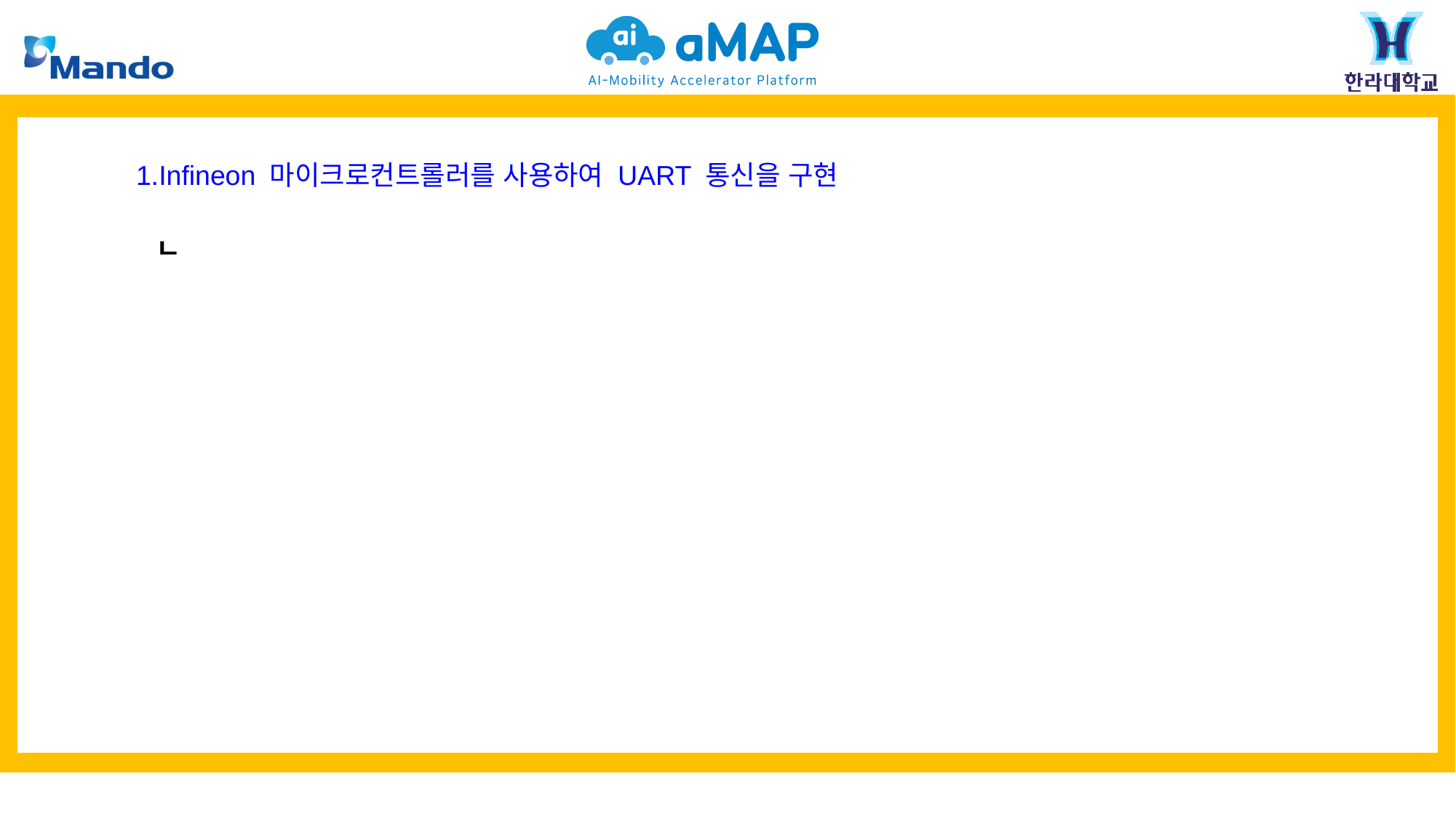

1.Infineon 마이크로컨트롤러를 사용하여 UART 통신을 구현
ㄴ